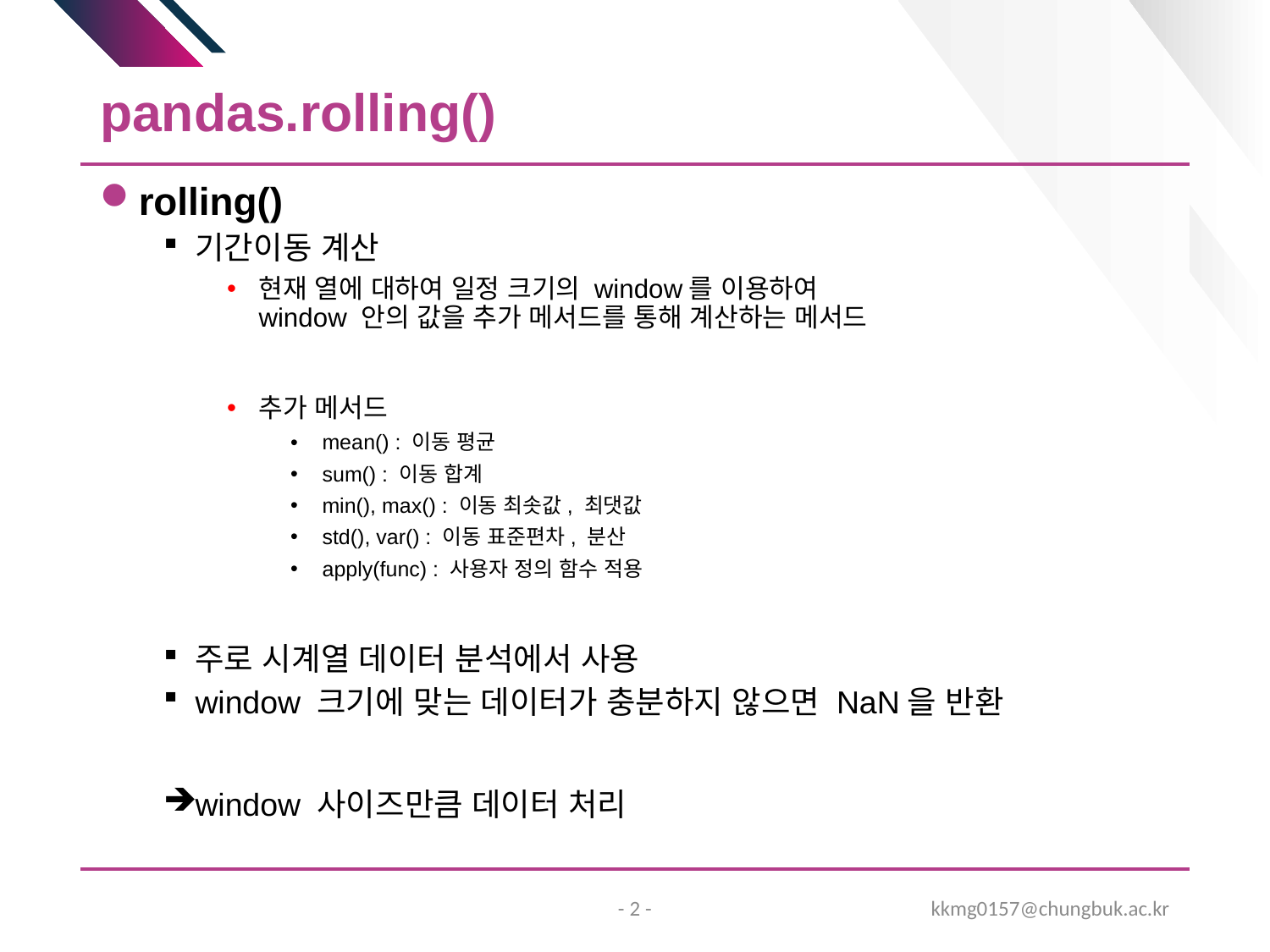

# pandas.rolling()
rolling()
기간이동 계산
현재 열에 대하여 일정 크기의 window를 이용하여
window 안의 값을 추가 메서드를 통해 계산하는 메서드

추가 메서드
mean() : 이동 평균
sum() : 이동 합계
min(), max() : 이동 최솟값, 최댓값
std(), var() : 이동 표준편차, 분산
apply(func) : 사용자 정의 함수 적용

주로 시계열 데이터 분석에서 사용
window 크기에 맞는 데이터가 충분하지 않으면 NaN을 반환

window 사이즈만큼 데이터 처리

- 2 -
kkmg0157@chungbuk.ac.kr